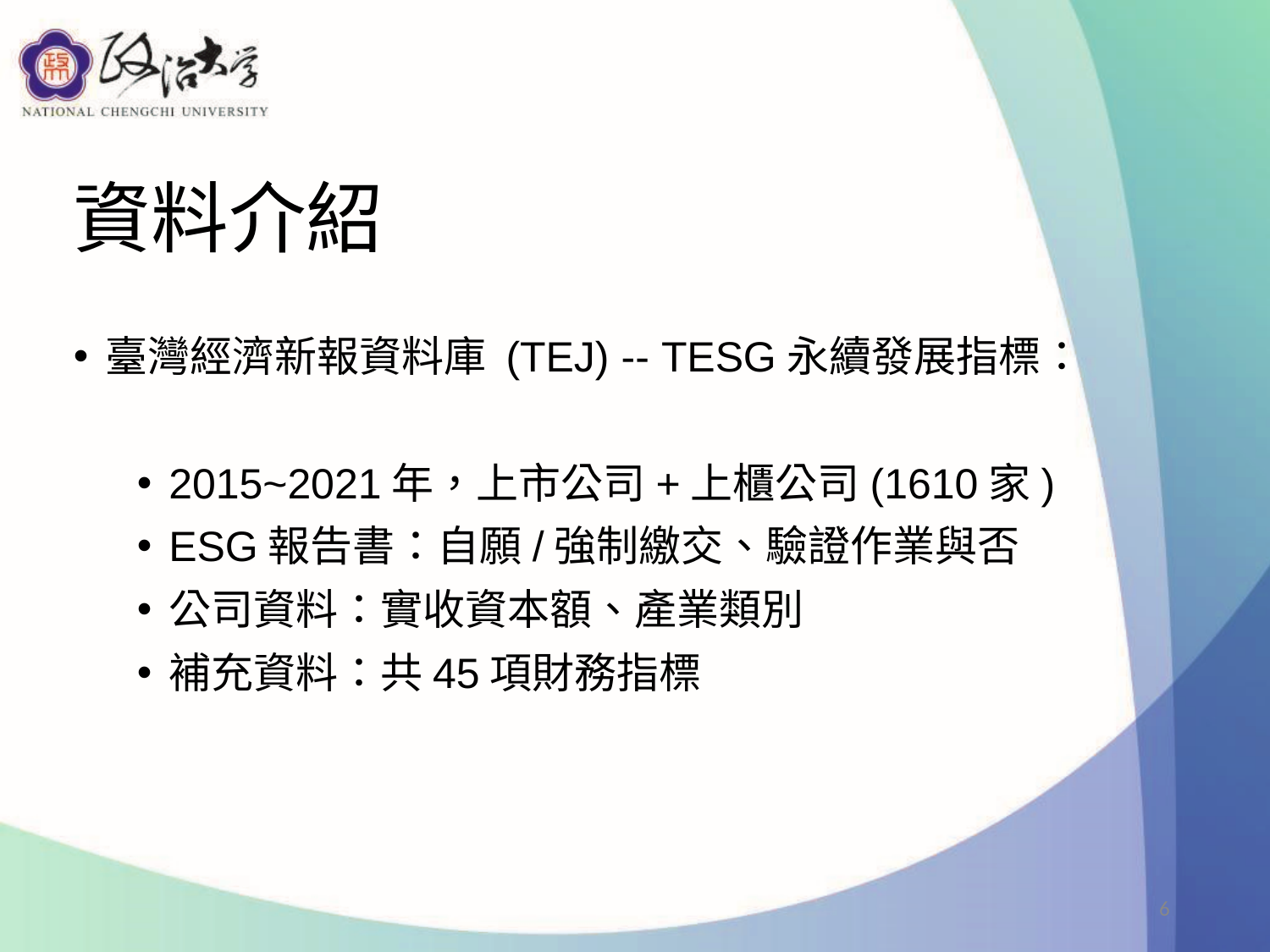

# 資料介紹
臺灣經濟新報資料庫 (TEJ) -- TESG永續發展指標：

2015~2021年，上市公司+上櫃公司(1610家)
ESG報告書：自願/強制繳交、驗證作業與否
公司資料：實收資本額、產業類別
補充資料：共45項財務指標

6